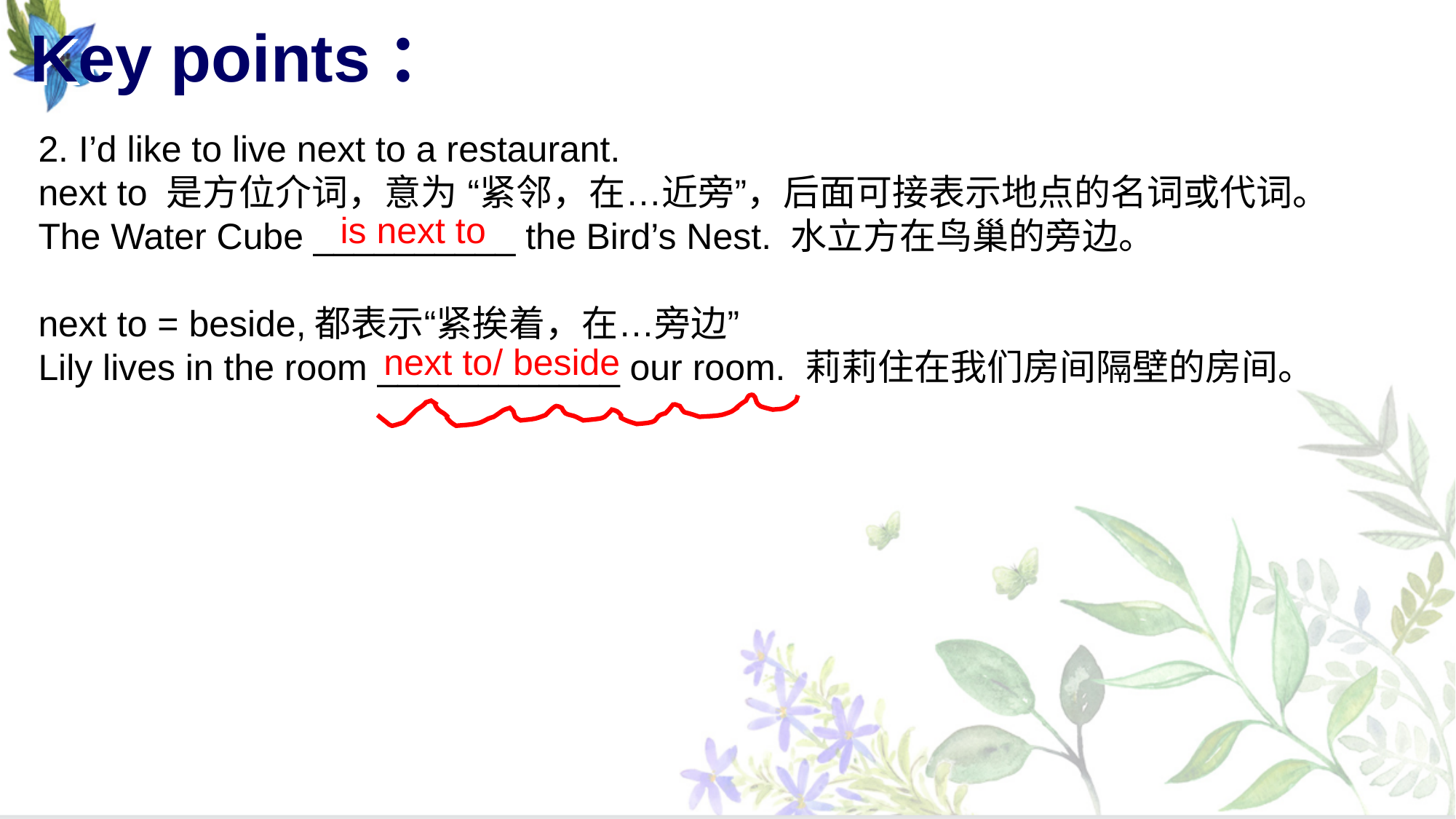

# Key points：
2. I’d like to live next to a restaurant.
next to 是方位介词，意为 “紧邻，在…近旁”，后面可接表示地点的名词或代词。
The Water Cube __________ the Bird’s Nest. 水立方在鸟巢的旁边。

next to = beside,都表示“紧挨着，在…旁边”
Lily lives in the room ____________ our room. 莉莉住在我们房间隔壁的房间。

is next to
next to/ beside